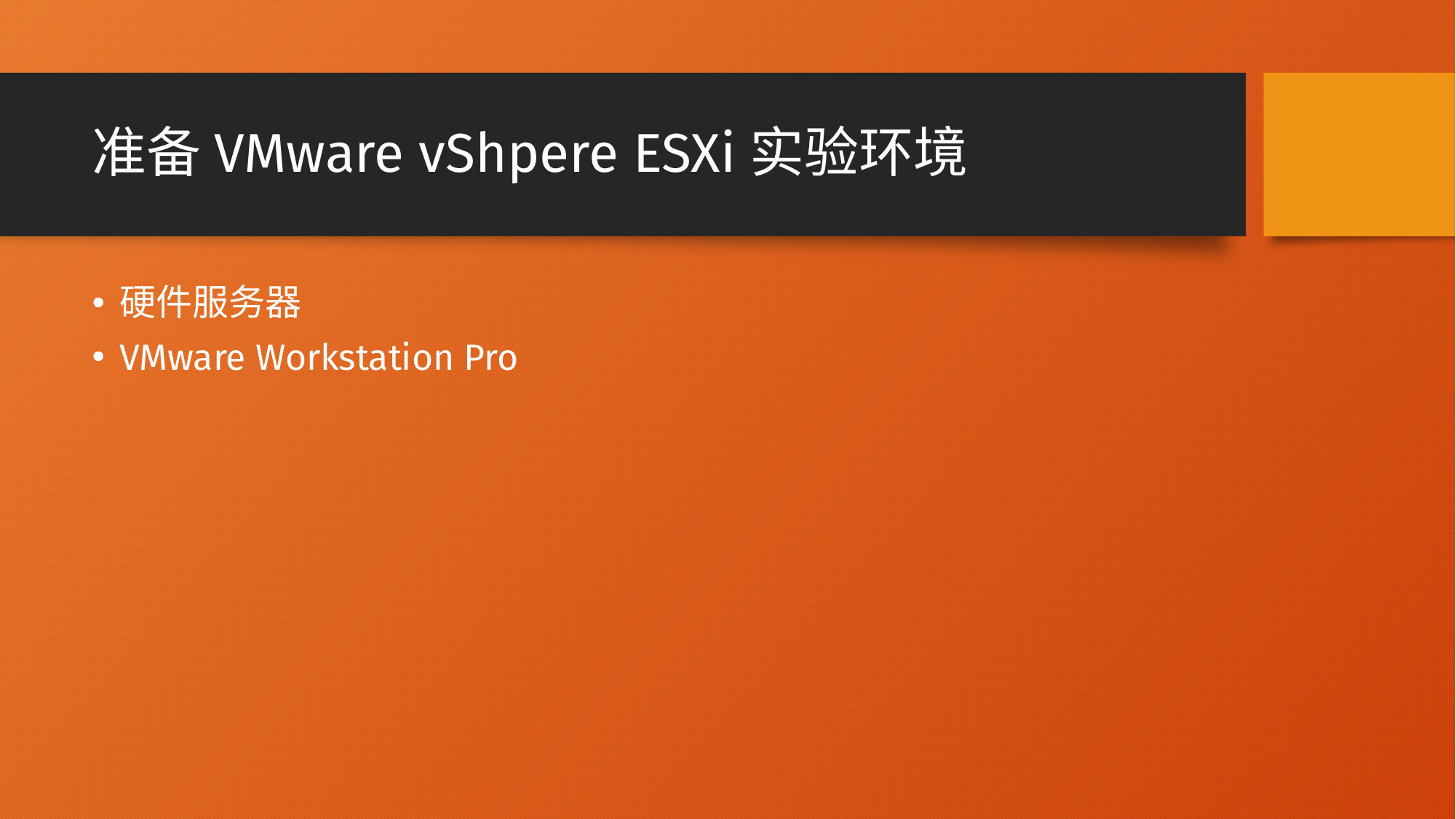

# 准备VMware vShpere ESXi实验环境
硬件服务器
VMware Workstation Pro